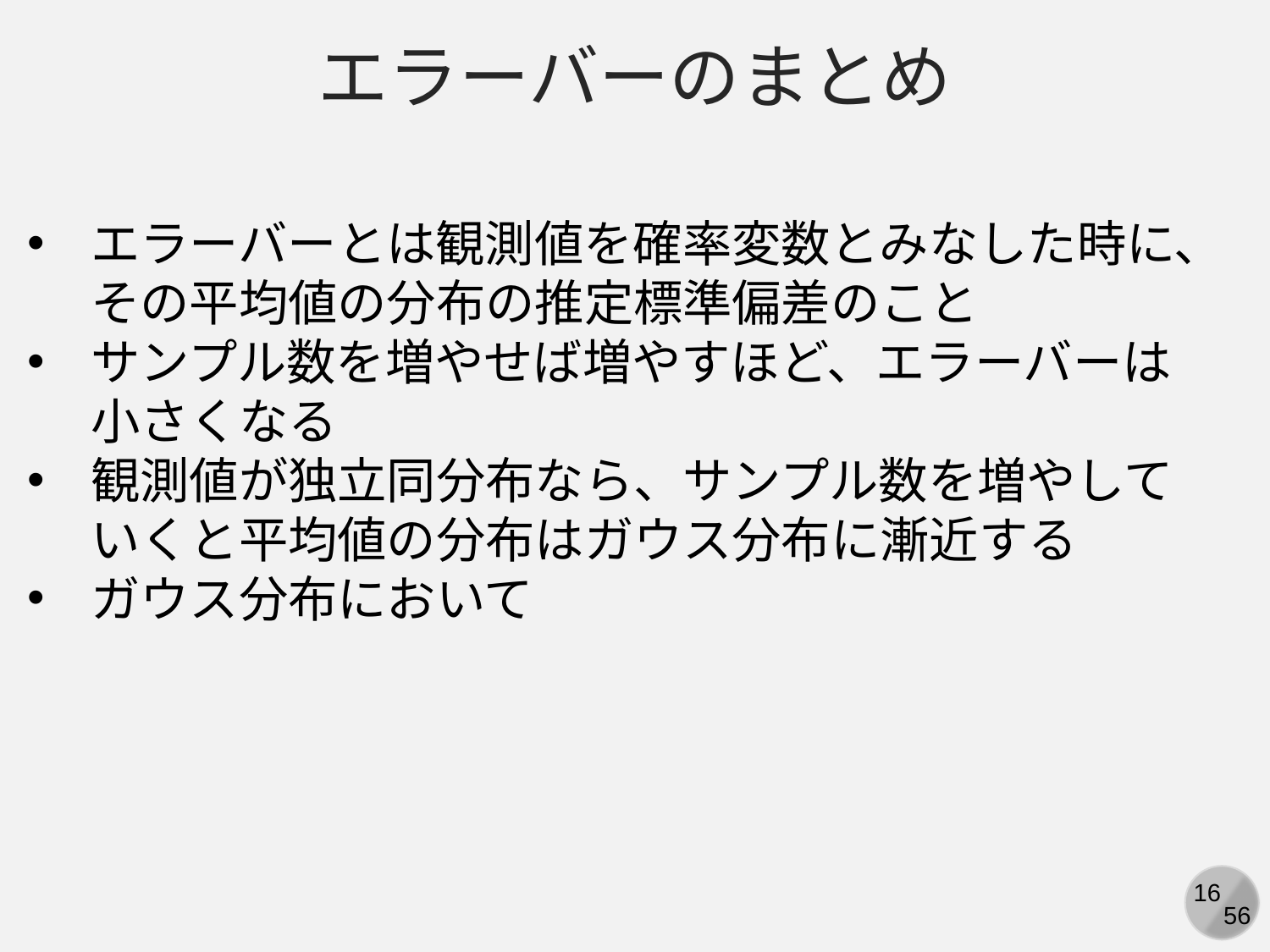

エラーバーのまとめ
エラーバーとは観測値を確率変数とみなした時に、その平均値の分布の推定標準偏差のこと
サンプル数を増やせば増やすほど、エラーバーは小さくなる
観測値が独立同分布なら、サンプル数を増やしていくと平均値の分布はガウス分布に漸近する
ガウス分布において